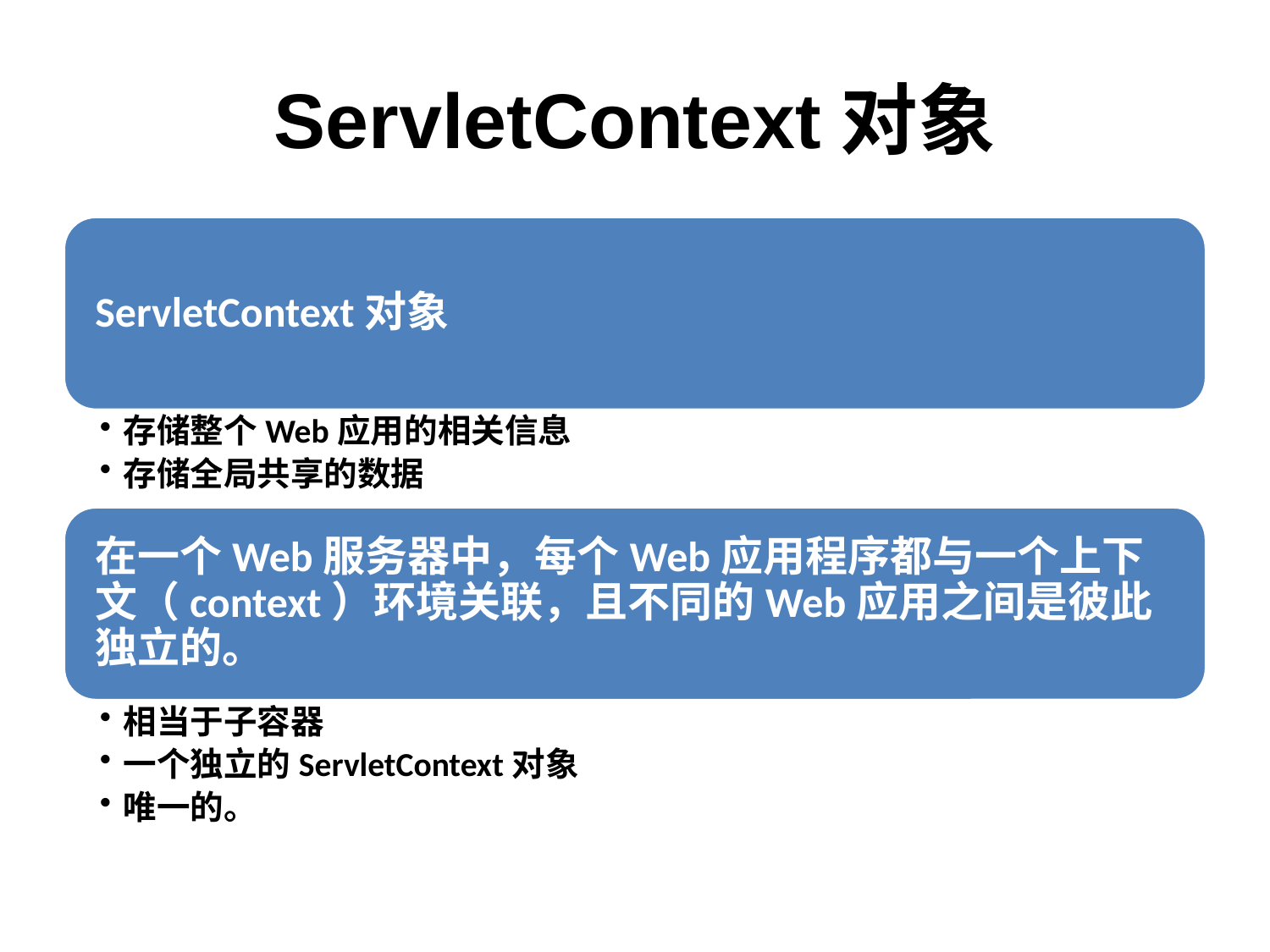

ServletContext对象
ServletContext对象
存储整个Web应用的相关信息
存储全局共享的数据
在一个Web服务器中，每个Web应用程序都与一个上下文（context）环境关联，且不同的Web应用之间是彼此独立的。
相当于子容器
一个独立的ServletContext对象
唯一的。